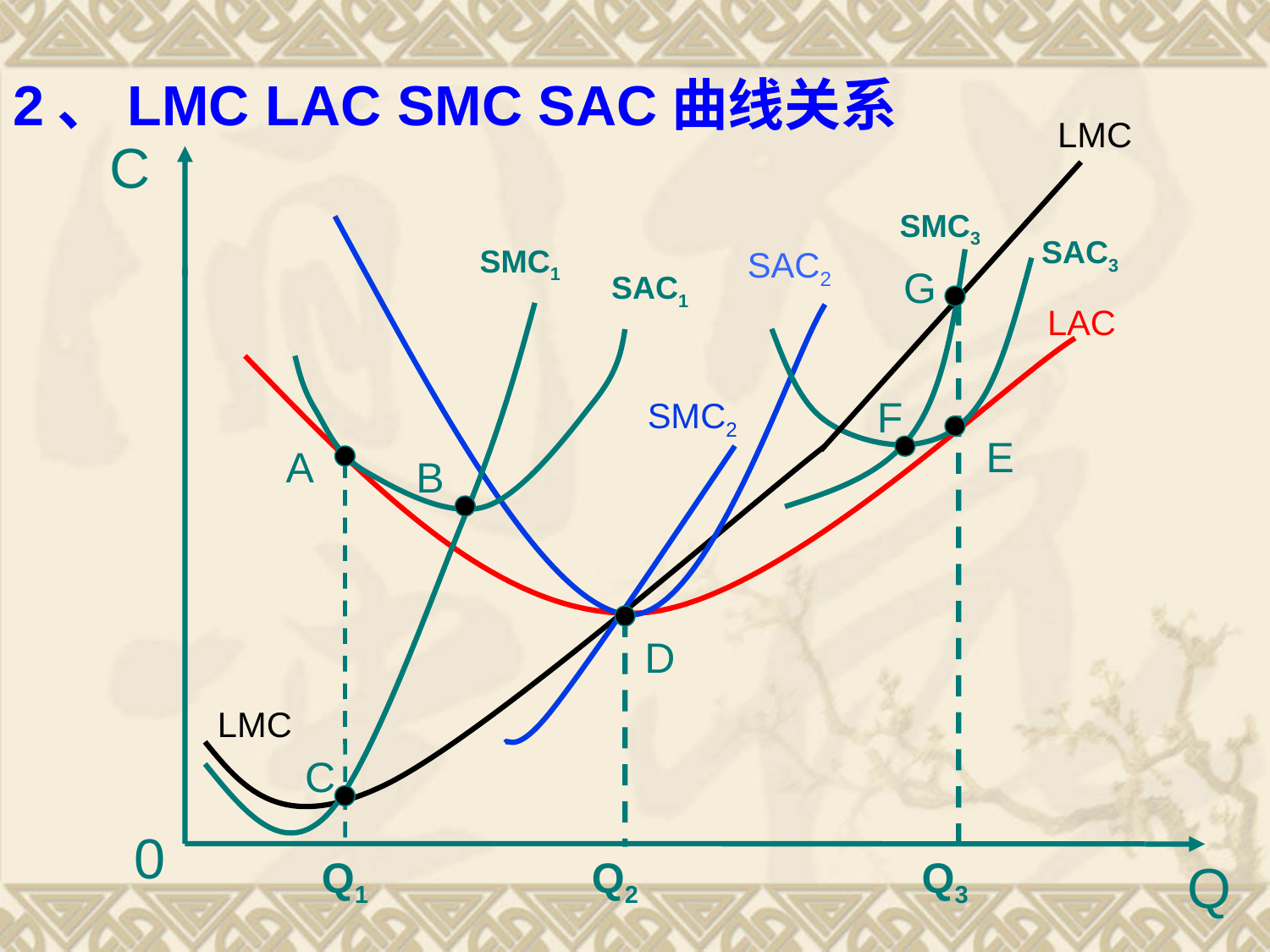

2、LMC LAC SMC SAC曲线关系

LMC
C

SMC3

SAC3
SMC1
SAC2

G

SAC1

LAC

F
SMC2

E
A

B

D
LMC
C

0

Q
Q1
Q2
Q3